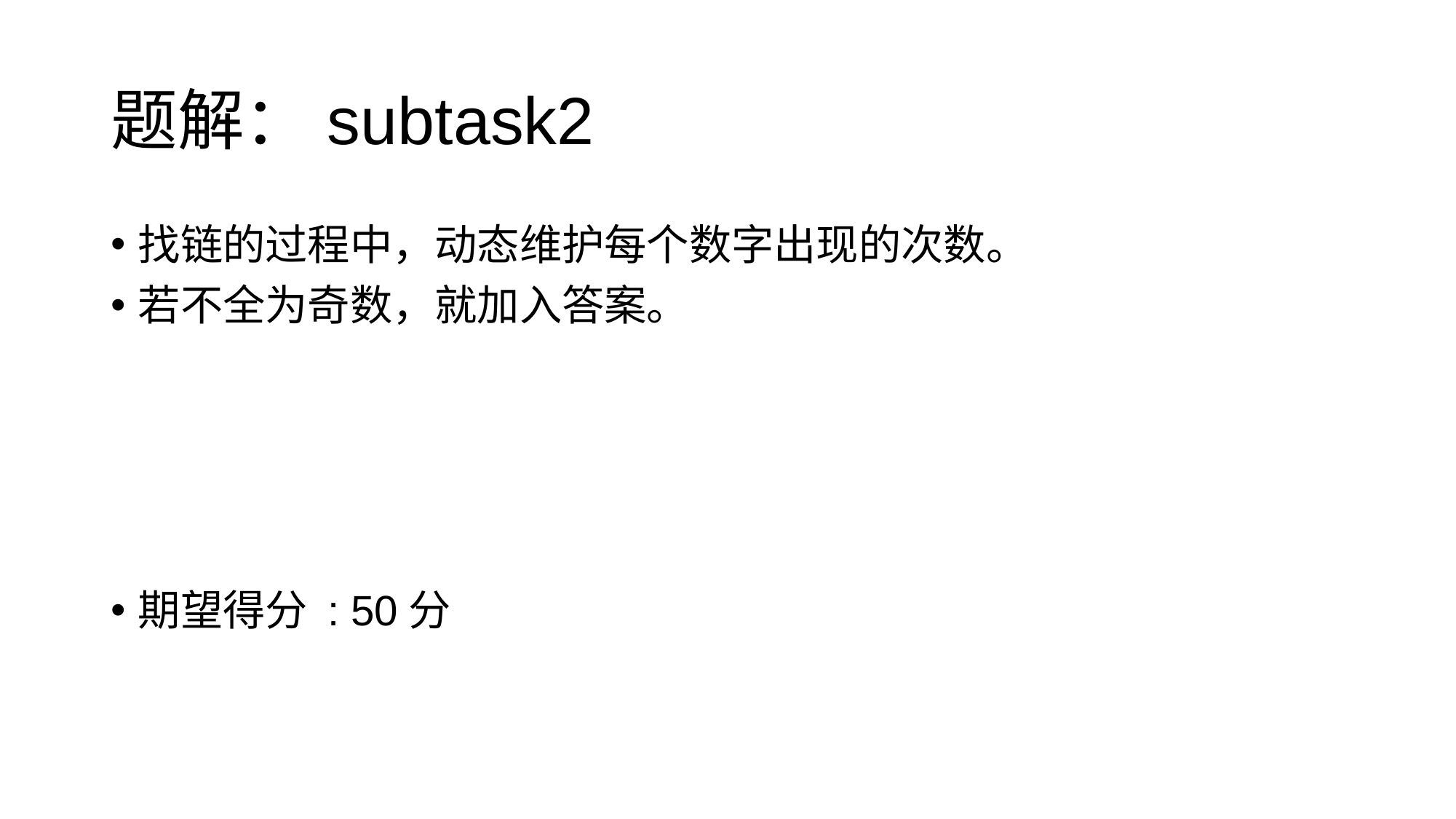

# 题解：subtask2
找链的过程中，动态维护每个数字出现的次数。
若不全为奇数，就加入答案。

期望得分 : 50分